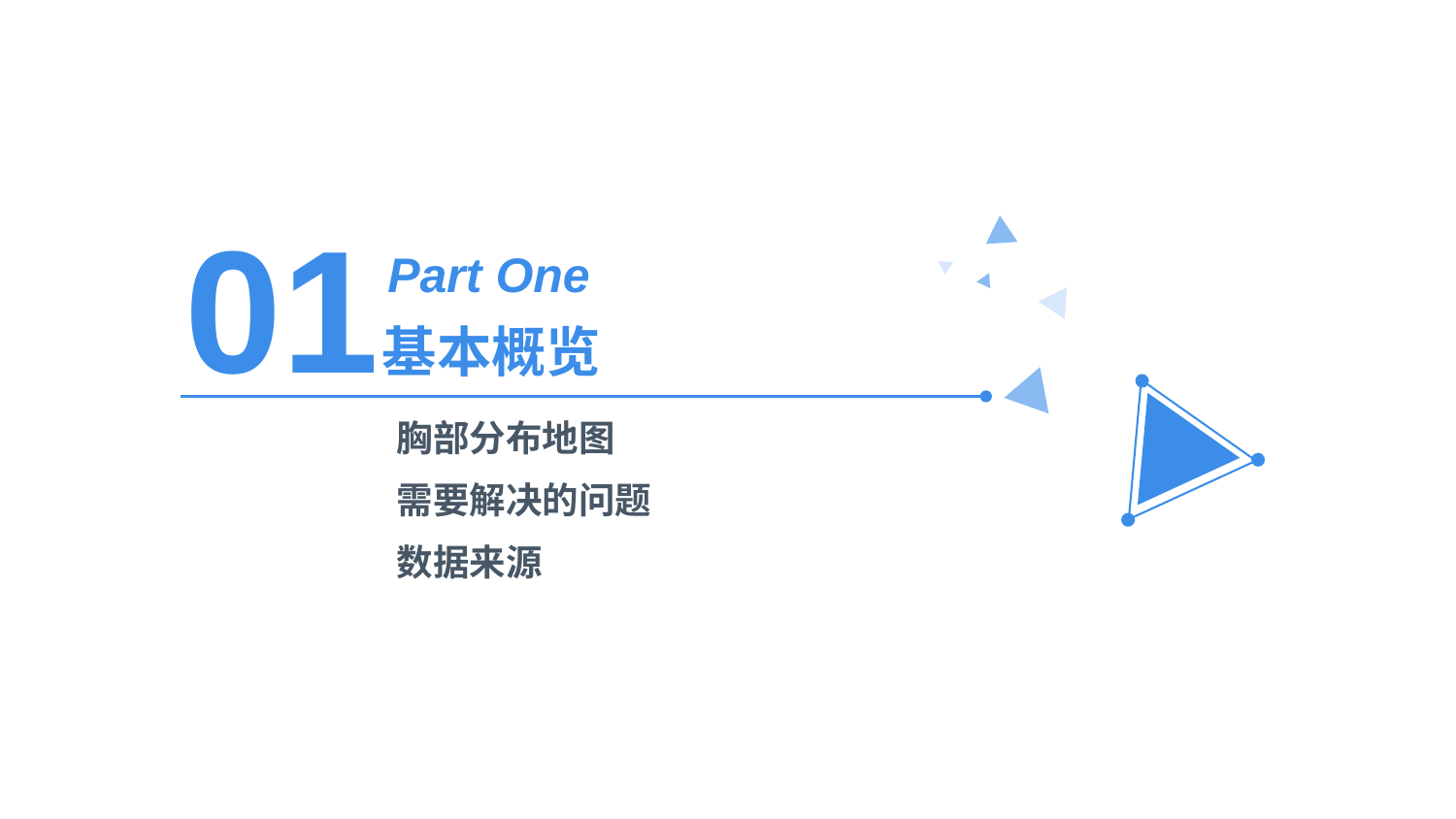

01

Part One

基本概览

胸部分布地图
需要解决的问题
数据来源